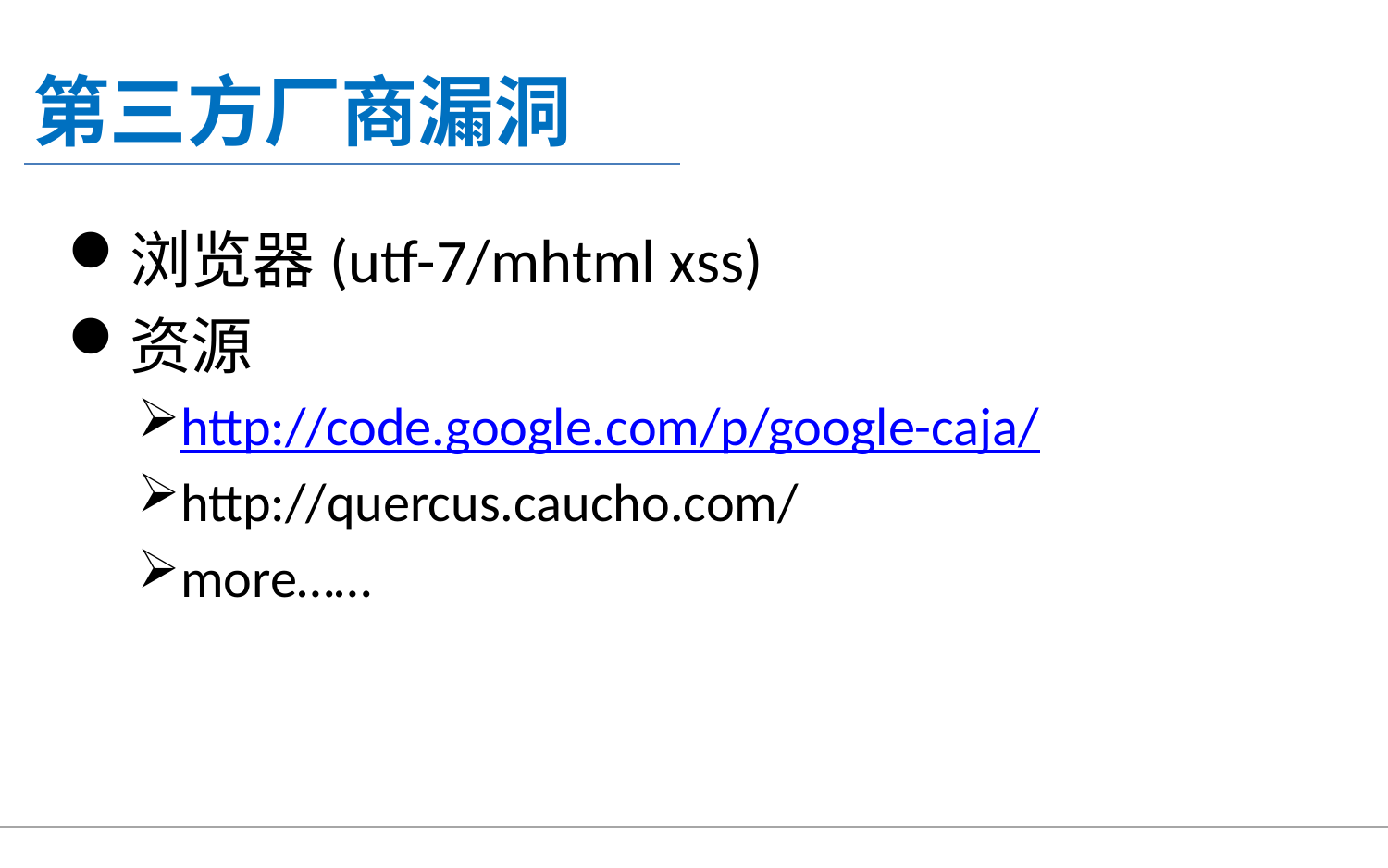

第三方厂商漏洞
浏览器(utf-7/mhtml xss)
资源
http://code.google.com/p/google-caja/
http://quercus.caucho.com/
more……